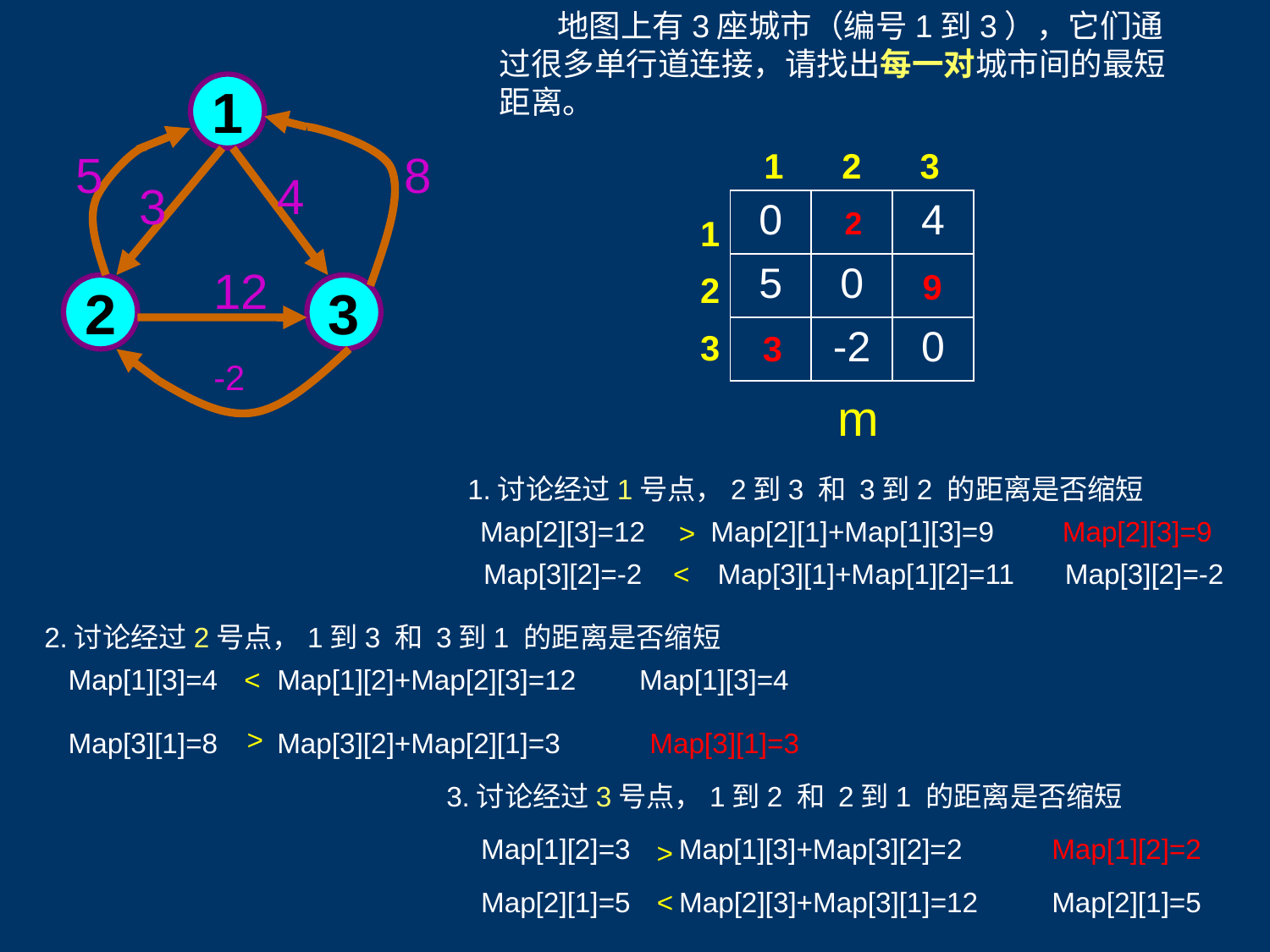

地图上有3座城市（编号1到3），它们通过很多单行道连接，请找出每一对城市间的最短距离。
1

5
8

4
3
12
2
3

-2
1      2      3
1
2
3
| 0 | 3 | 4 |
| --- | --- | --- |
| 5 | 0 | 12 |
| 8 | -2 | 0 |
2
9
3
m
1.讨论经过1号点，2到3 和 3到2 的距离是否缩短
Map[2][3]=12
Map[2][1]+Map[1][3]=9
Map[2][3]=9
<
Map[3][2]=-2
<
Map[3][1]+Map[1][2]=11
Map[3][2]=-2
2.讨论经过2号点，1到3 和 3到1 的距离是否缩短
Map[1][3]=4
<
Map[1][2]+Map[2][3]=12
Map[1][3]=4
Map[3][1]=8
Map[3][2]+Map[2][1]=3
Map[3][1]=3
<
3.讨论经过3号点，1到2 和 2到1 的距离是否缩短
Map[1][2]=3
Map[1][3]+Map[3][2]=2
Map[1][2]=2
<
Map[2][1]=5
<
Map[2][3]+Map[3][1]=12
Map[2][1]=5